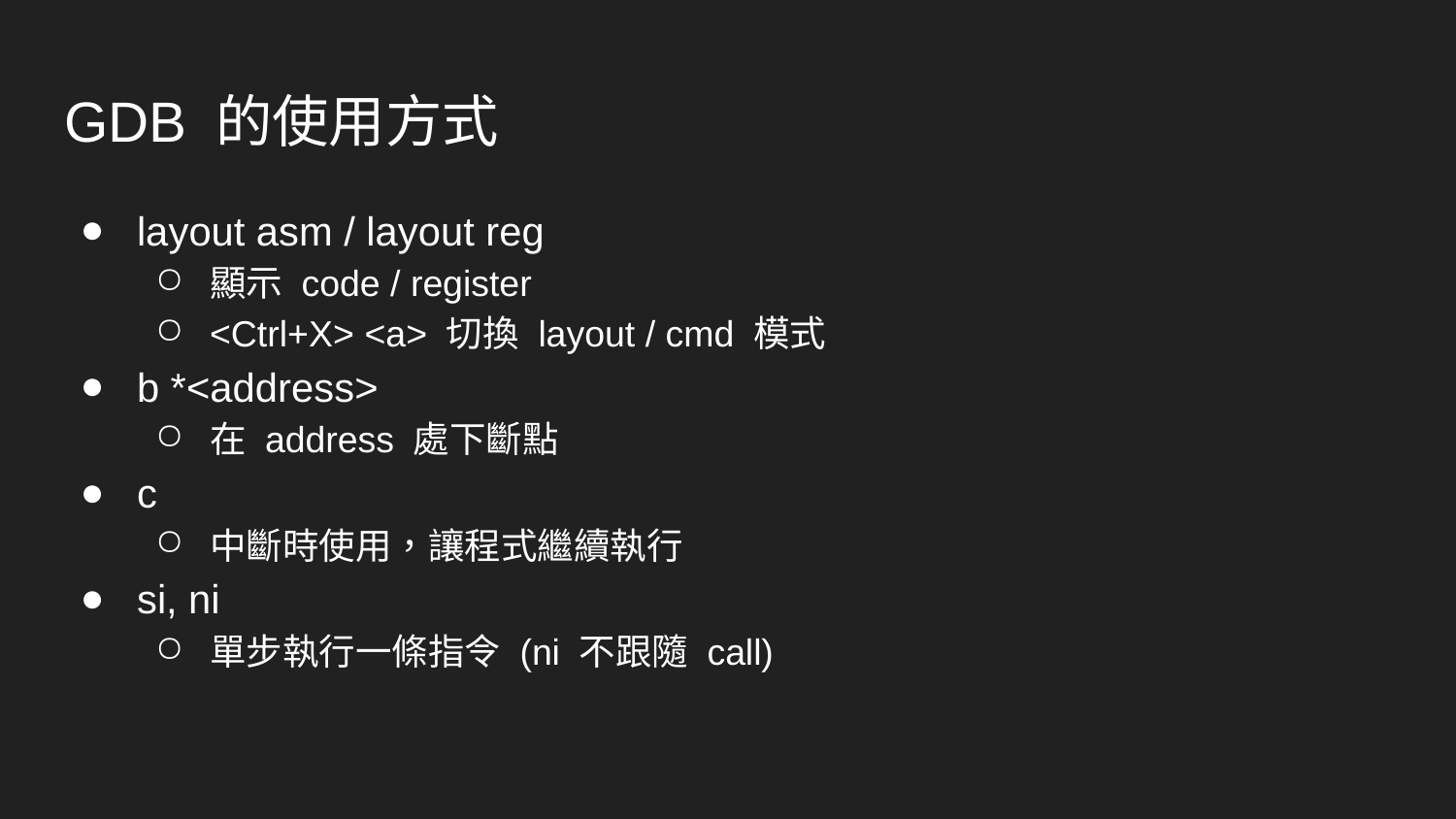

# GDB 的使用方式
layout asm / layout reg
顯示 code / register
<Ctrl+X> <a> 切換 layout / cmd 模式
b *<address>
在 address 處下斷點
c
中斷時使用，讓程式繼續執行
si, ni
單步執行一條指令 (ni 不跟隨 call)